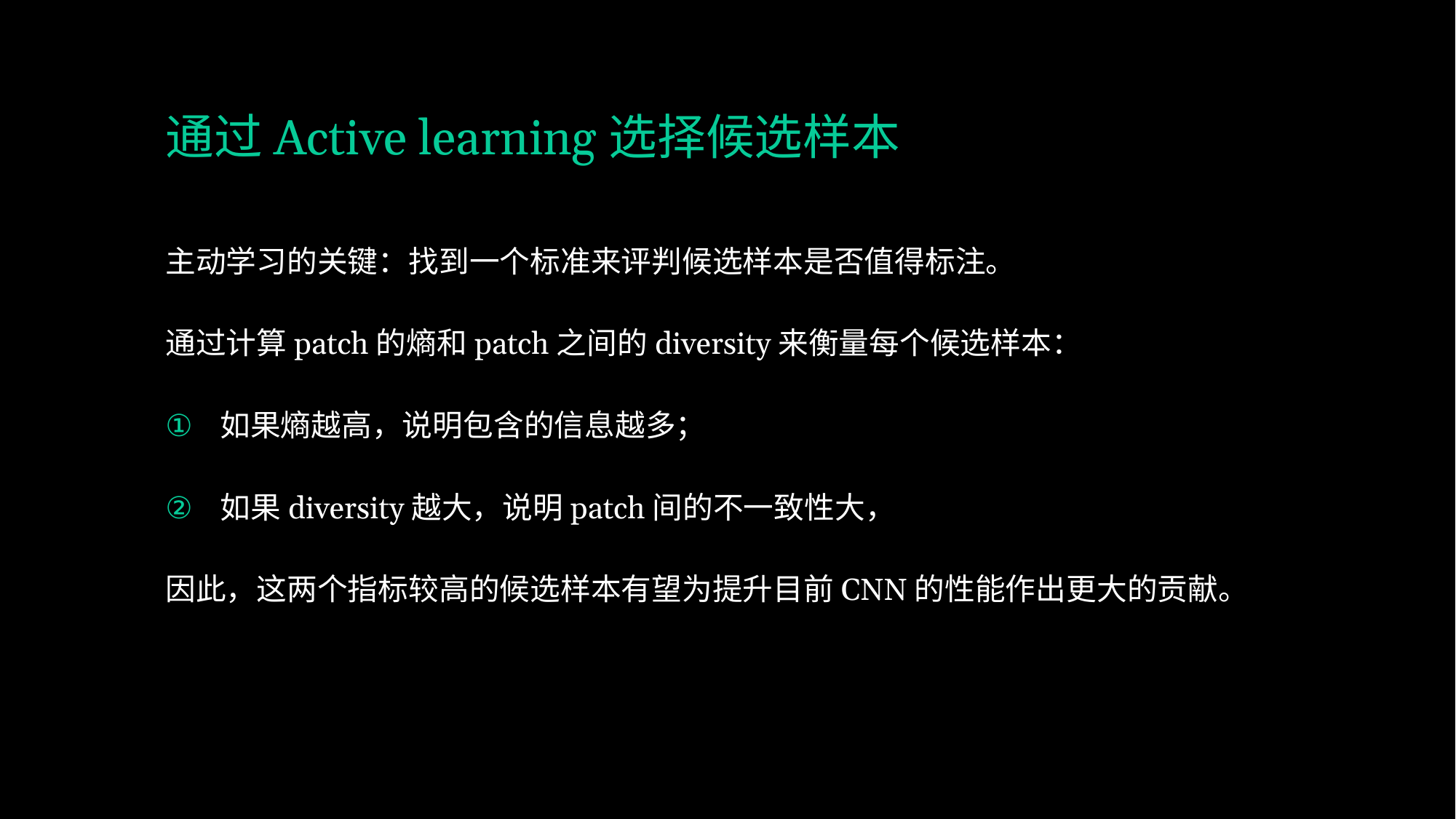

# 通过Active learning选择候选样本
主动学习的关键：找到一个标准来评判候选样本是否值得标注。
通过计算patch的熵和patch之间的diversity来衡量每个候选样本：
如果熵越高，说明包含的信息越多；
如果diversity越大，说明patch间的不一致性大，
因此，这两个指标较高的候选样本有望为提升目前CNN的性能作出更大的贡献。